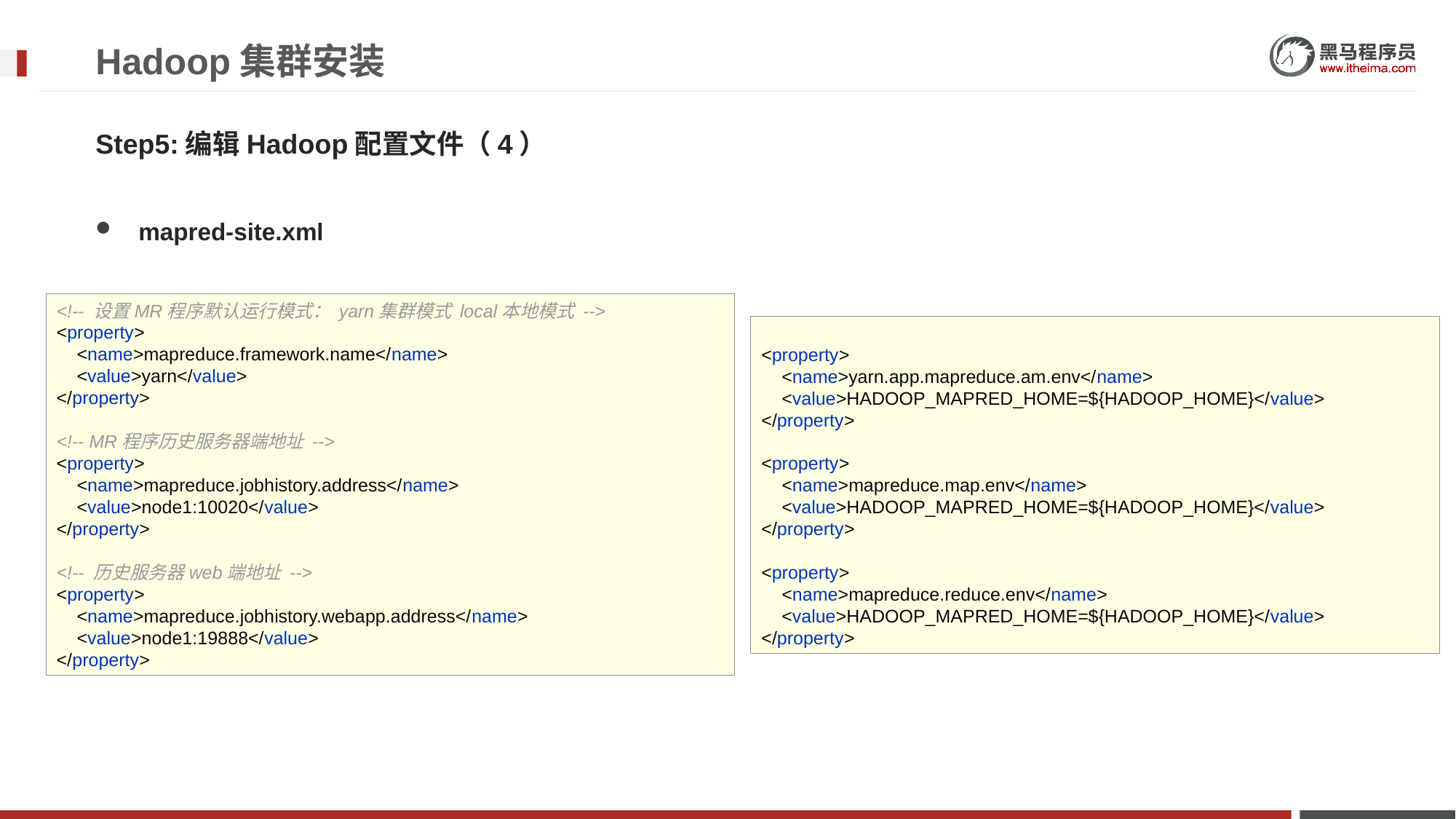

# Hadoop集群安装
Step5:编辑Hadoop配置文件（4）
mapred-site.xml
<!-- 设置MR程序默认运行模式： yarn集群模式 local本地模式 -->
<property>
    <name>mapreduce.framework.name</name>
    <value>yarn</value>
</property>
<!-- MR程序历史服务器端地址 -->
<property>
    <name>mapreduce.jobhistory.address</name>
    <value>node1:10020</value>
</property>
<!-- 历史服务器web端地址 -->
<property>
    <name>mapreduce.jobhistory.webapp.address</name>
    <value>node1:19888</value>
</property>
<property>
    <name>yarn.app.mapreduce.am.env</name>
    <value>HADOOP_MAPRED_HOME=${HADOOP_HOME}</value>
</property>
<property>
    <name>mapreduce.map.env</name>
    <value>HADOOP_MAPRED_HOME=${HADOOP_HOME}</value>
</property>
<property>
    <name>mapreduce.reduce.env</name>
    <value>HADOOP_MAPRED_HOME=${HADOOP_HOME}</value>
</property>